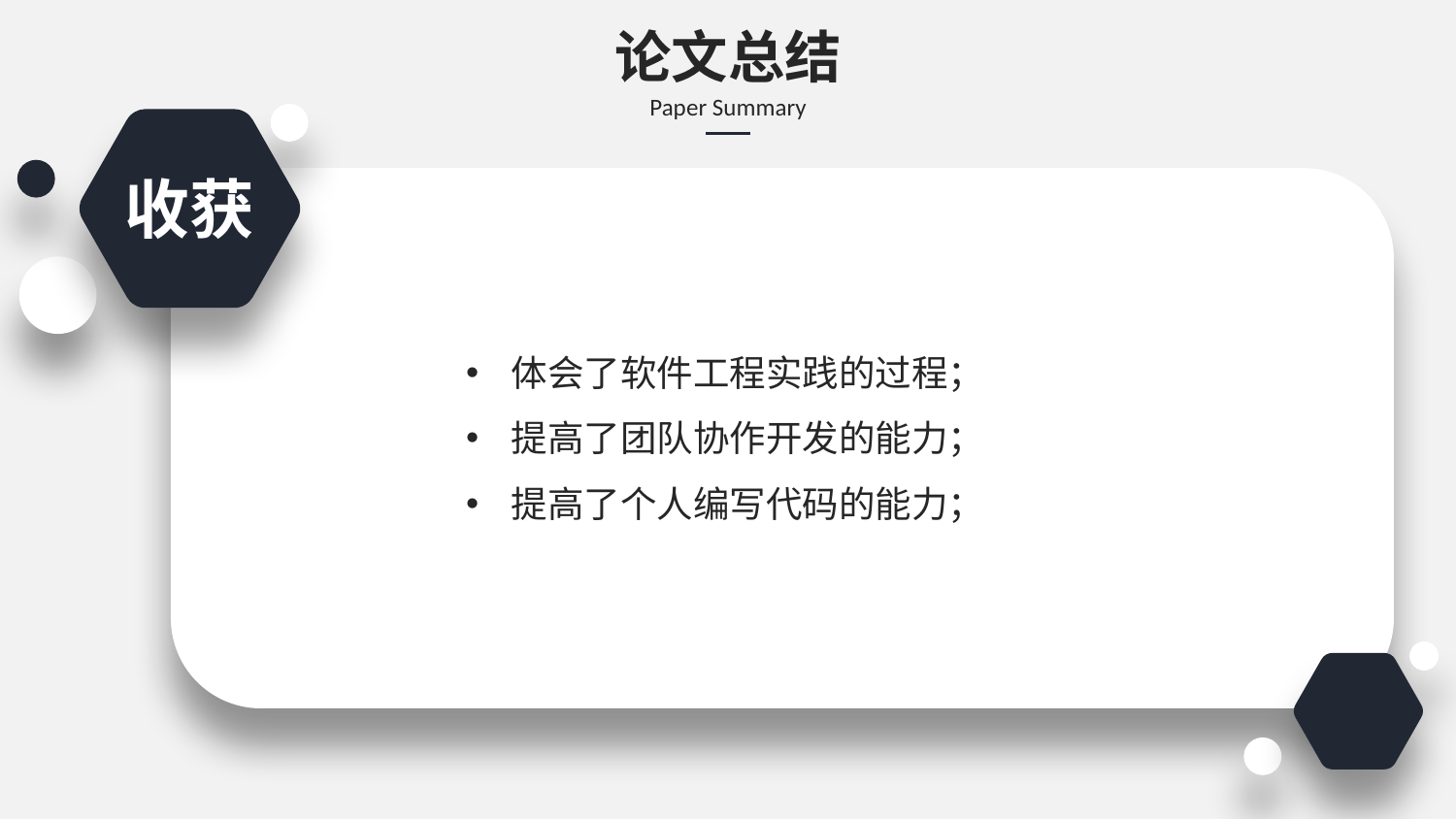

论文总结
Paper Summary

收获

体会了软件工程实践的过程；
提高了团队协作开发的能力；
提高了个人编写代码的能力；